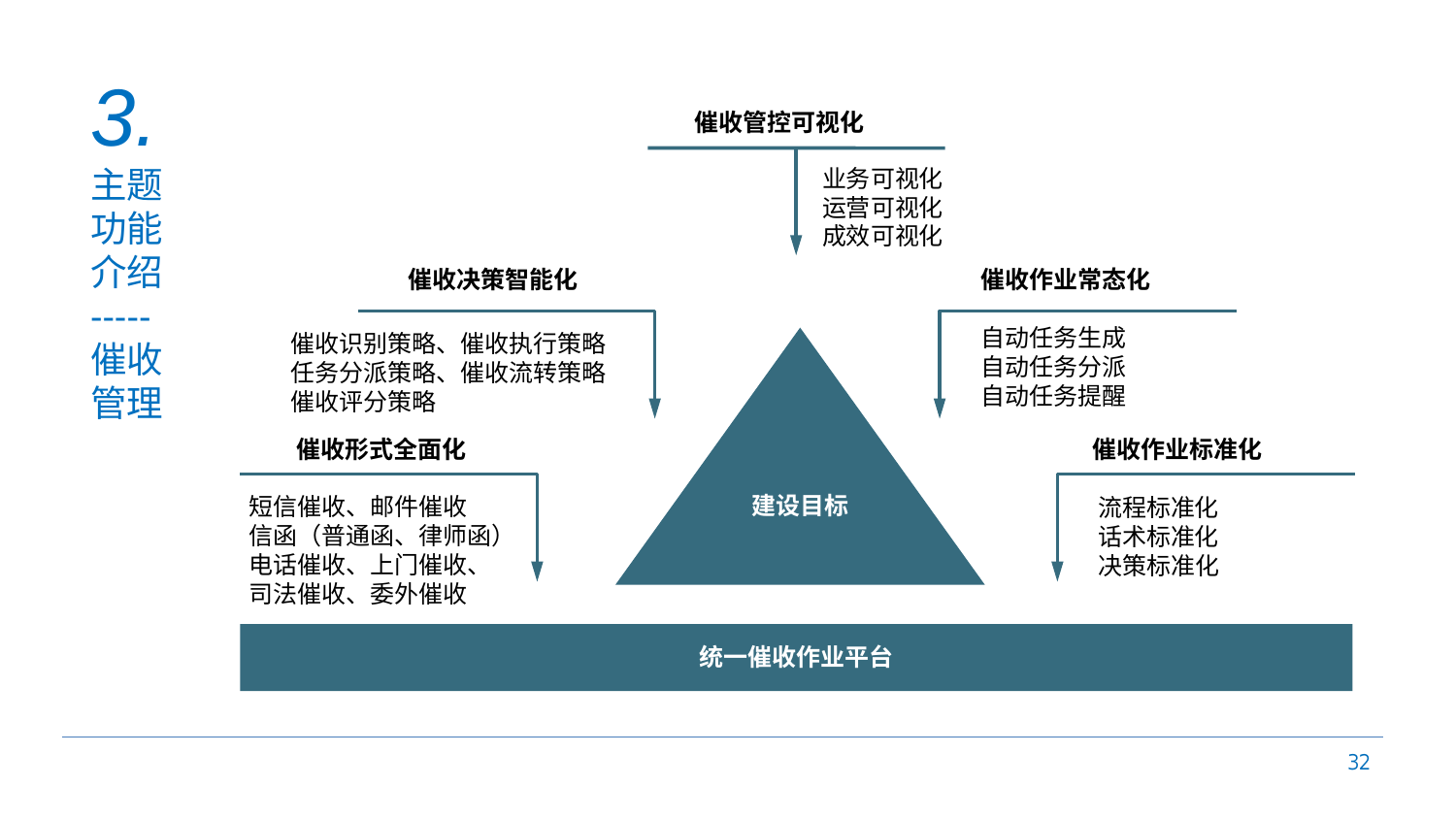

# 3. 主题 功能 介绍 ----- 催收 管理
催收管控可视化

建设目标

统一催收作业平台
业务可视化
运营可视化
成效可视化
催收决策智能化
催收作业常态化
自动任务生成
自动任务分派
自动任务提醒
催收识别策略、催收执行策略
任务分派策略、催收流转策略
催收评分策略
催收形式全面化
催收作业标准化
短信催收、邮件催收
信函（普通函、律师函）
电话催收、上门催收、
司法催收、委外催收
流程标准化
话术标准化
决策标准化
32